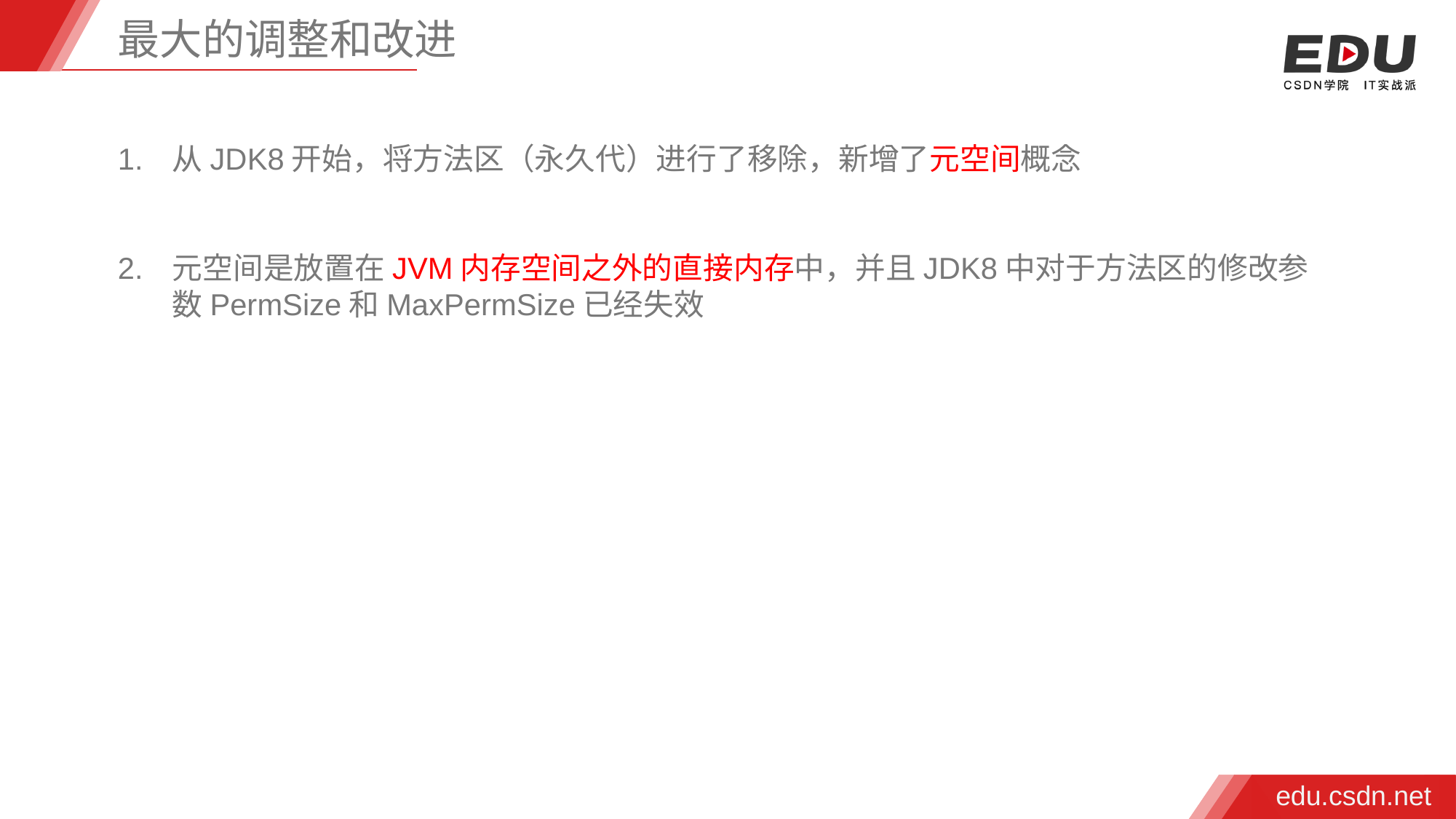

最大的调整和改进
从JDK8开始，将方法区（永久代）进行了移除，新增了元空间概念

元空间是放置在JVM内存空间之外的直接内存中，并且JDK8中对于方法区的修改参数PermSize和MaxPermSize已经失效
edu.csdn.net